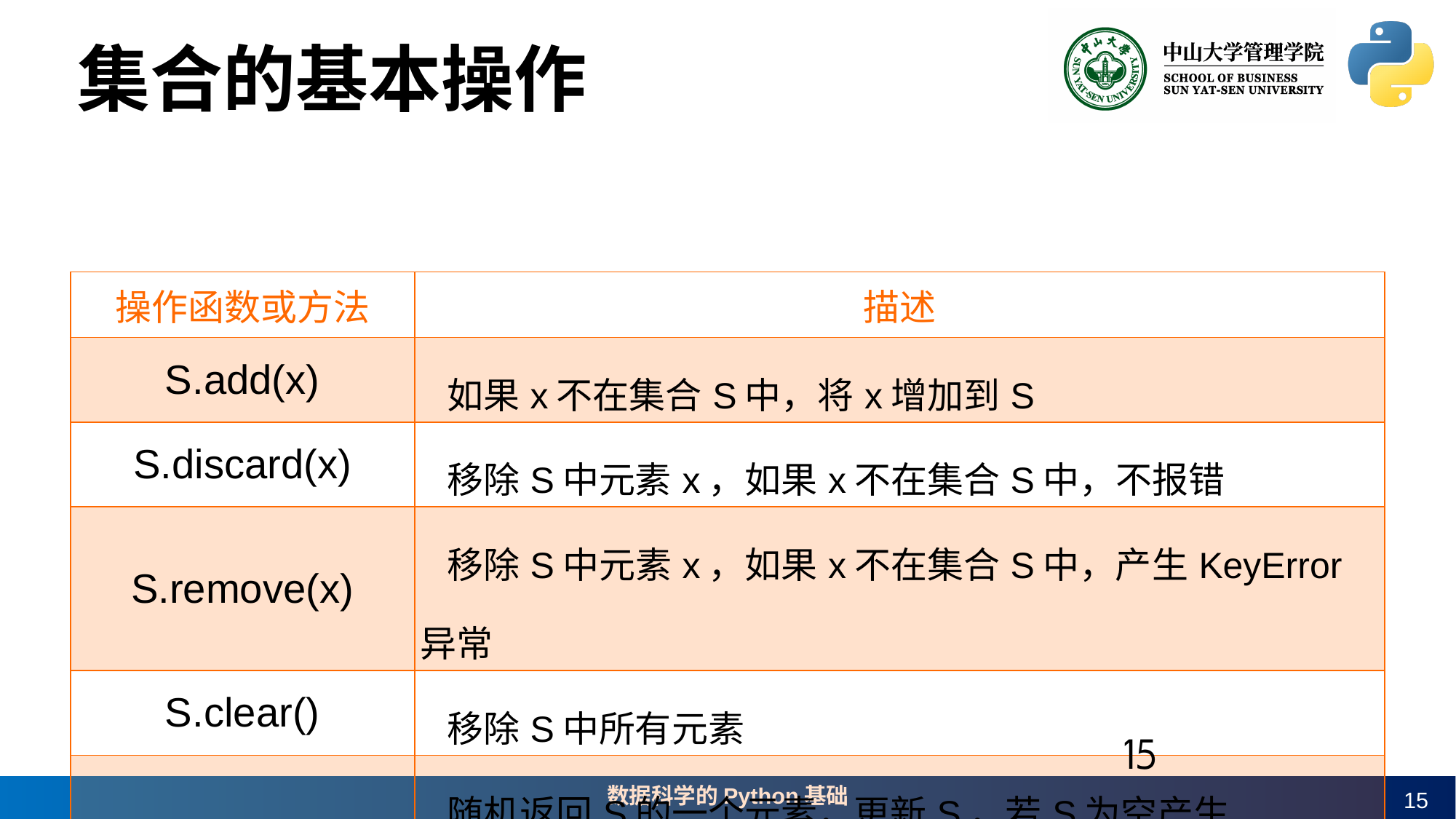

集合的基本操作
| 操作函数或方法 | 描述 |
| --- | --- |
| S.add(x) | 如果x不在集合S中，将x增加到S |
| S.discard(x) | 移除S中元素x，如果x不在集合S中，不报错 |
| S.remove(x) | 移除S中元素x，如果x不在集合S中，产生KeyError异常 |
| S.clear() | 移除S中所有元素 |
| S.pop() | 随机返回S的一个元素，更新S，若S为空产生KeyError异常 |
15